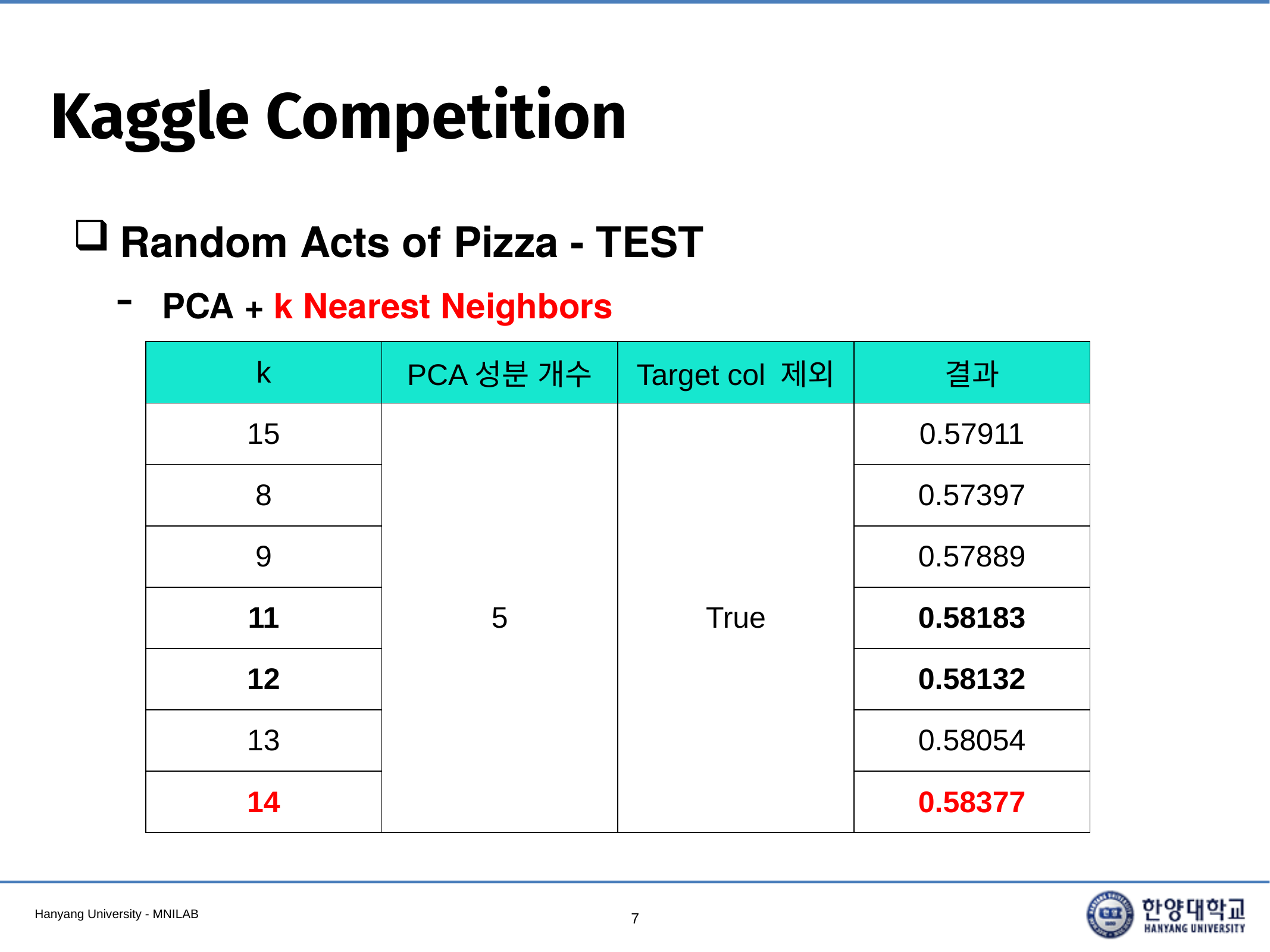

# Kaggle Competition
Random Acts of Pizza - TEST
PCA + k Nearest Neighbors

| k | PCA성분 개수 | Target col 제외 | 결과 |
| --- | --- | --- | --- |
| 15 | 5 | True | 0.57911 |
| 8 |  |  | 0.57397 |
| 9 |  |  | 0.57889 |
| 11 |  |  | 0.58183 |
| 12 |  |  | 0.58132 |
| 13 |  |  | 0.58054 |
| 14 |  |  | 0.58377 |
7